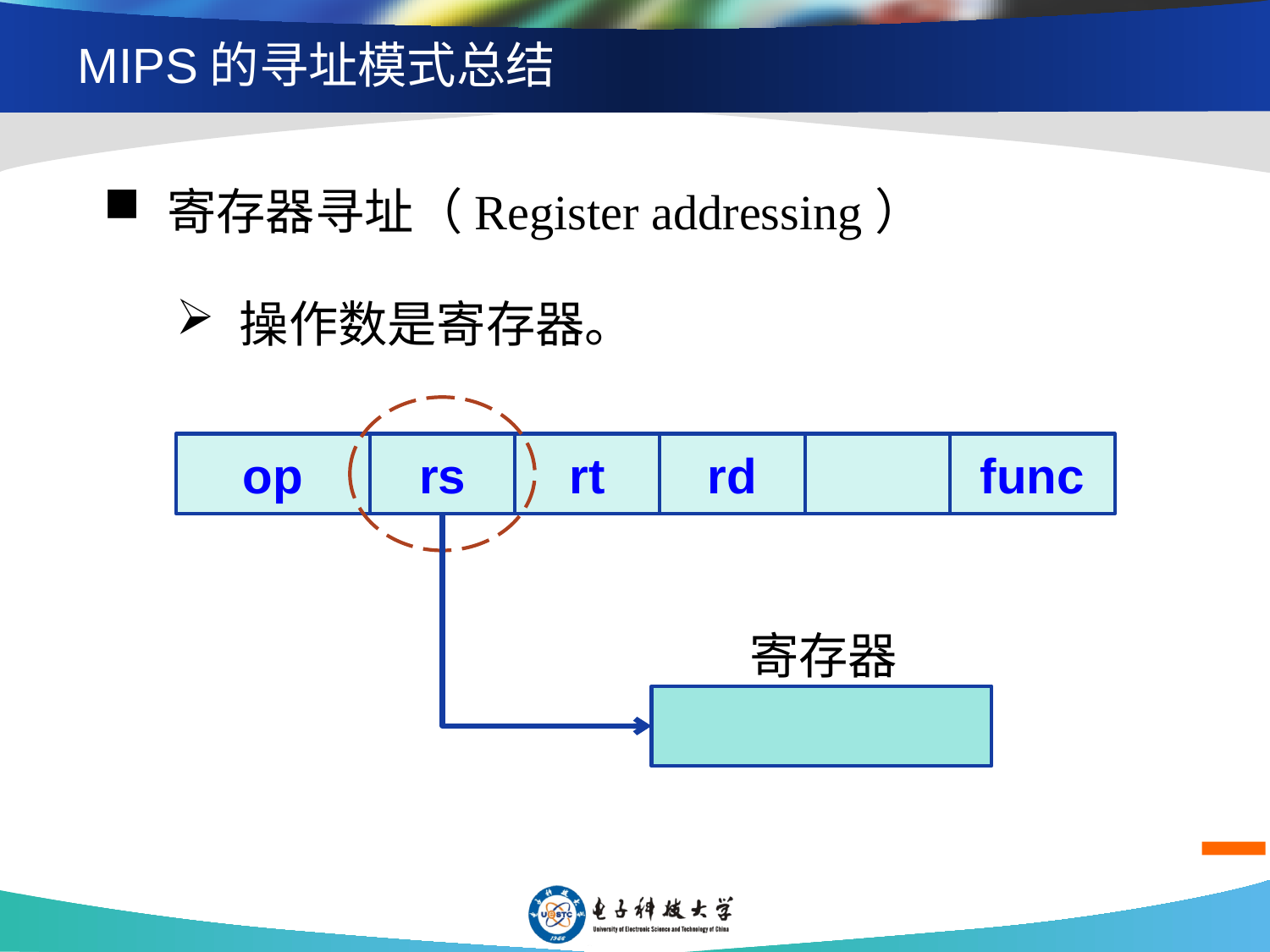

31
MIPS的寻址模式总结
寄存器寻址（Register addressing）
操作数是寄存器。

op
rs
rt
rd

func
寄存器